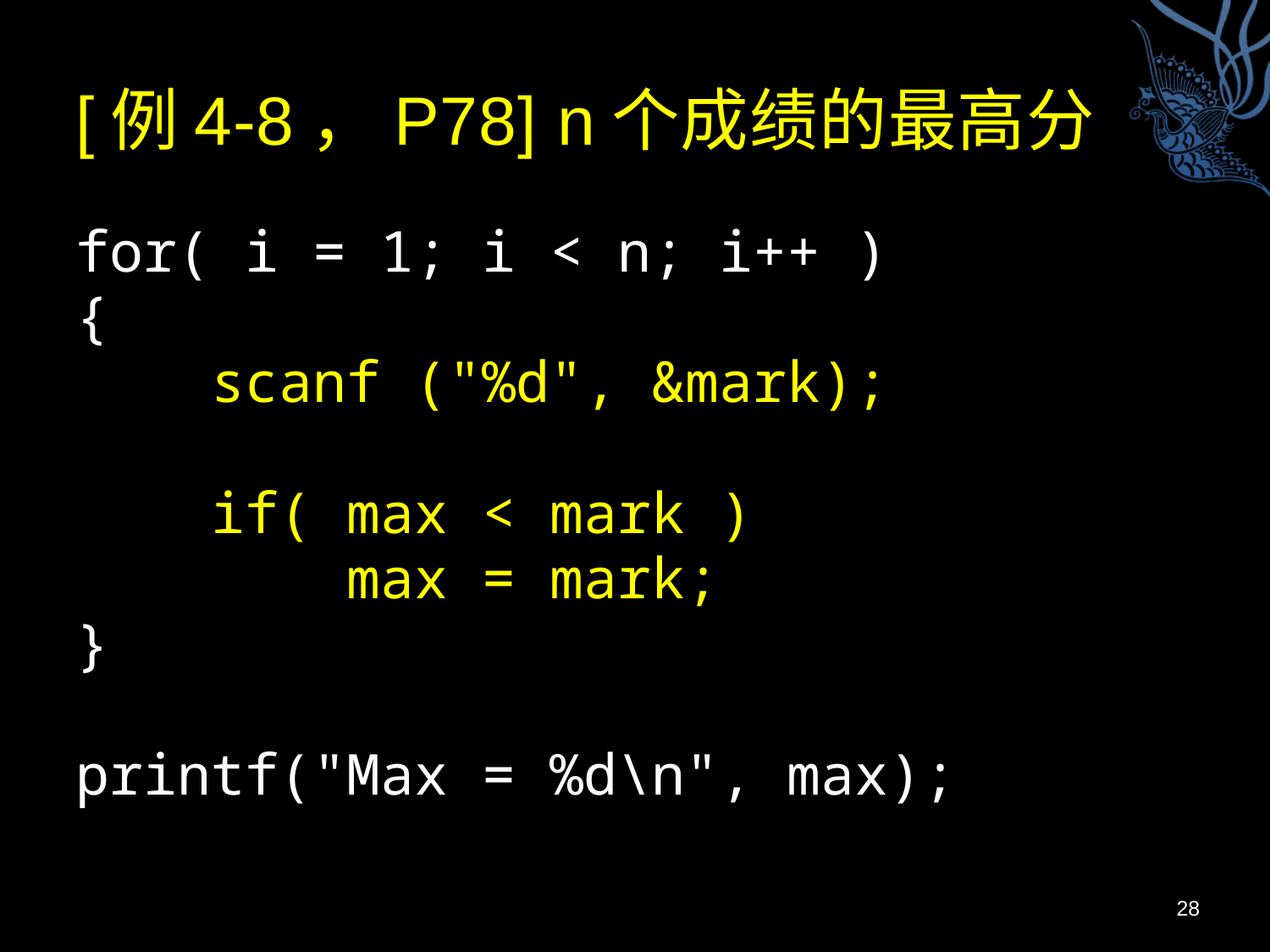

# [例4-8，P78] n个成绩的最高分
for( i = 1; i < n; i++ )
{
    scanf ("%d", &mark);

    if( max < mark )
        max = mark;
}

printf("Max = %d\n", max);
28